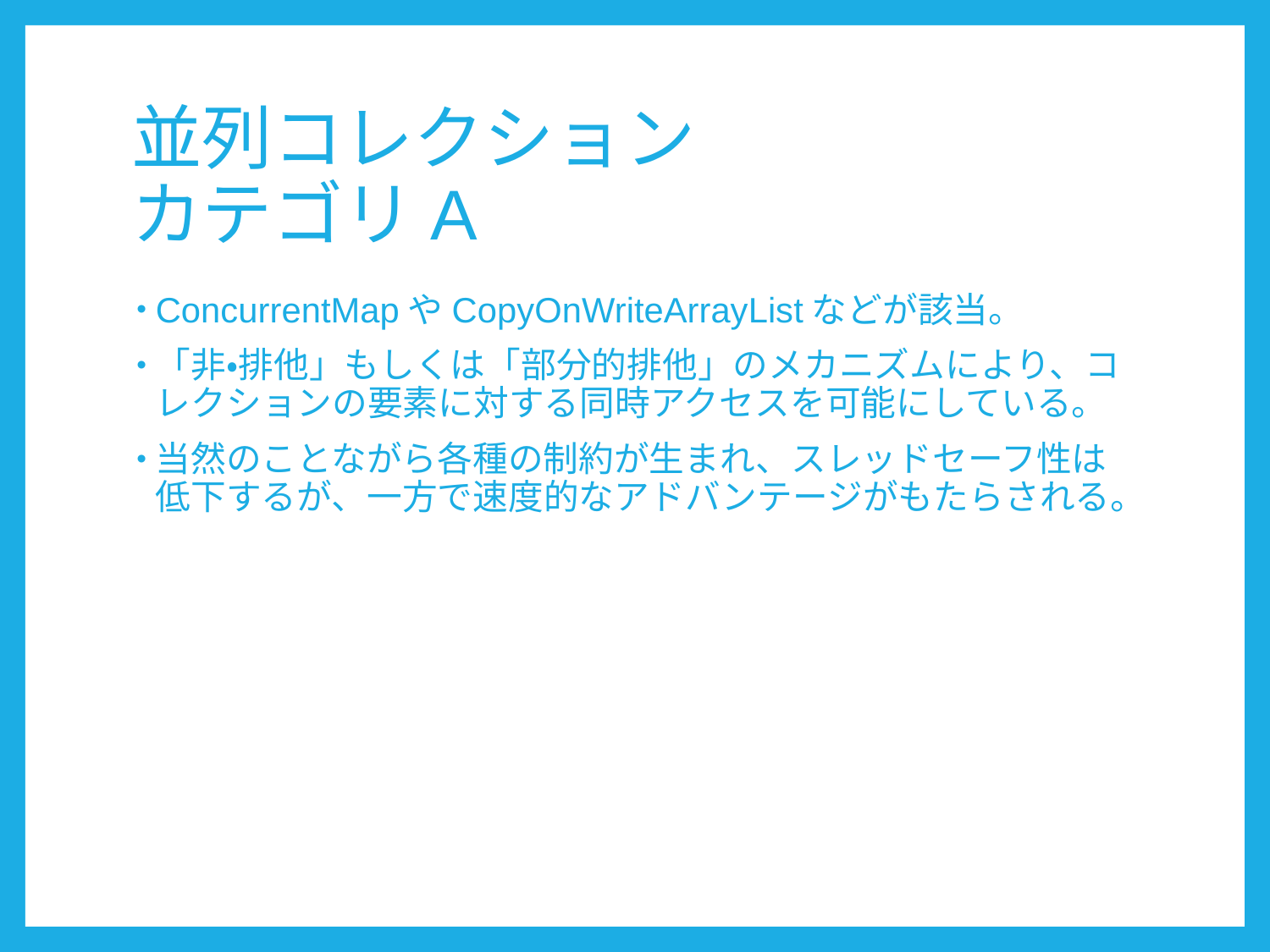

# 並列コレクション カテゴリA
ConcurrentMapやCopyOnWriteArrayListなどが該当。
「非・排他」もしくは「部分的排他」のメカニズムにより、コレクションの要素に対する同時アクセスを可能にしている。
当然のことながら各種の制約が生まれ、スレッドセーフ性は低下するが、一方で速度的なアドバンテージがもたらされる。